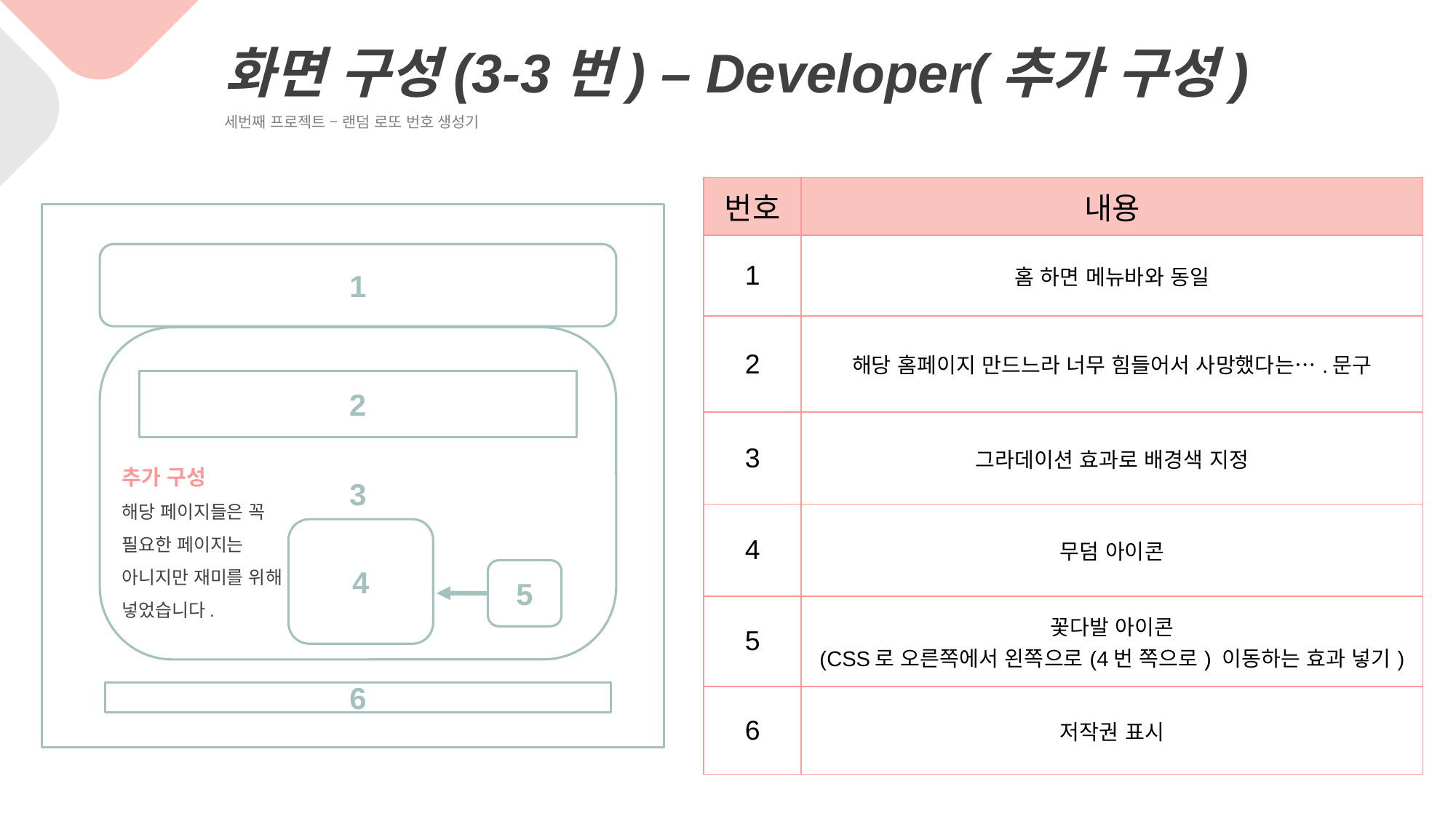

화면 구성(3-3번) – Developer(추가 구성)
세번째 프로젝트 – 랜덤 로또 번호 생성기

| 번호 | 내용 |
| --- | --- |
| 1 | 홈 하면 메뉴바와 동일 |
| 2 | 해당 홈페이지 만드느라 너무 힘들어서 사망했다는….문구 |
| 3 | 그라데이션 효과로 배경색 지정 |
| 4 | 무덤 아이콘 |
| 5 | 꽃다발 아이콘 (CSS로 오른쪽에서 왼쪽으로(4번 쪽으로) 이동하는 효과 넣기) |
| 6 | 저작권 표시 |

1
3
2
추가 구성
해당 페이지들은 꼭 필요한 페이지는 아니지만 재미를 위해 넣었습니다.
4
5
6